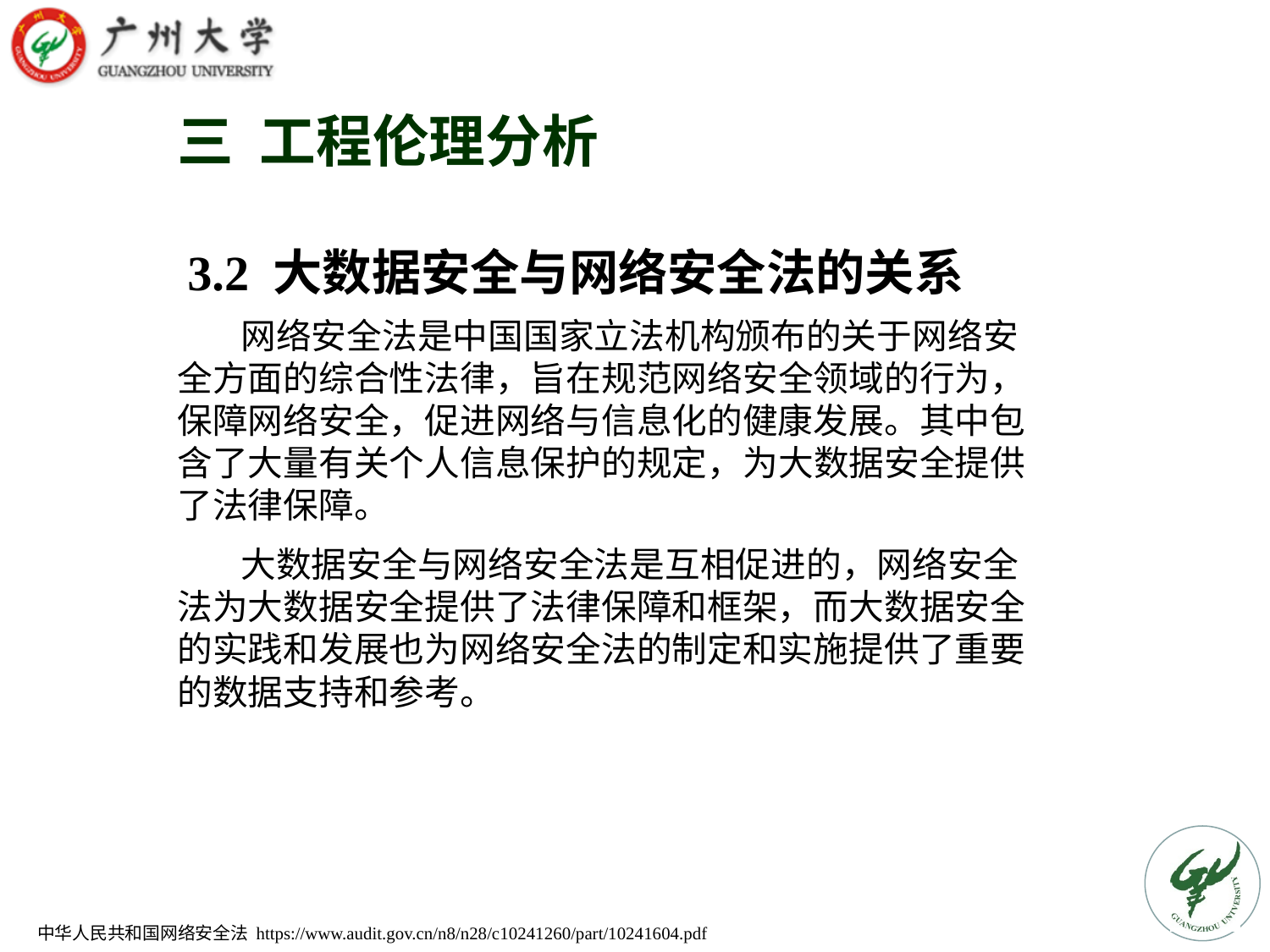

# 三  工程伦理分析
3.2 大数据安全与网络安全法的关系
网络安全法是中国国家立法机构颁布的关于网络安全方面的综合性法律，旨在规范网络安全领域的行为，保障网络安全，促进网络与信息化的健康发展。其中包含了大量有关个人信息保护的规定，为大数据安全提供了法律保障。
大数据安全与网络安全法是互相促进的，网络安全法为大数据安全提供了法律保障和框架，而大数据安全的实践和发展也为网络安全法的制定和实施提供了重要的数据支持和参考。
14
中华人民共和国网络安全法 https://www.audit.gov.cn/n8/n28/c10241260/part/10241604.pdf